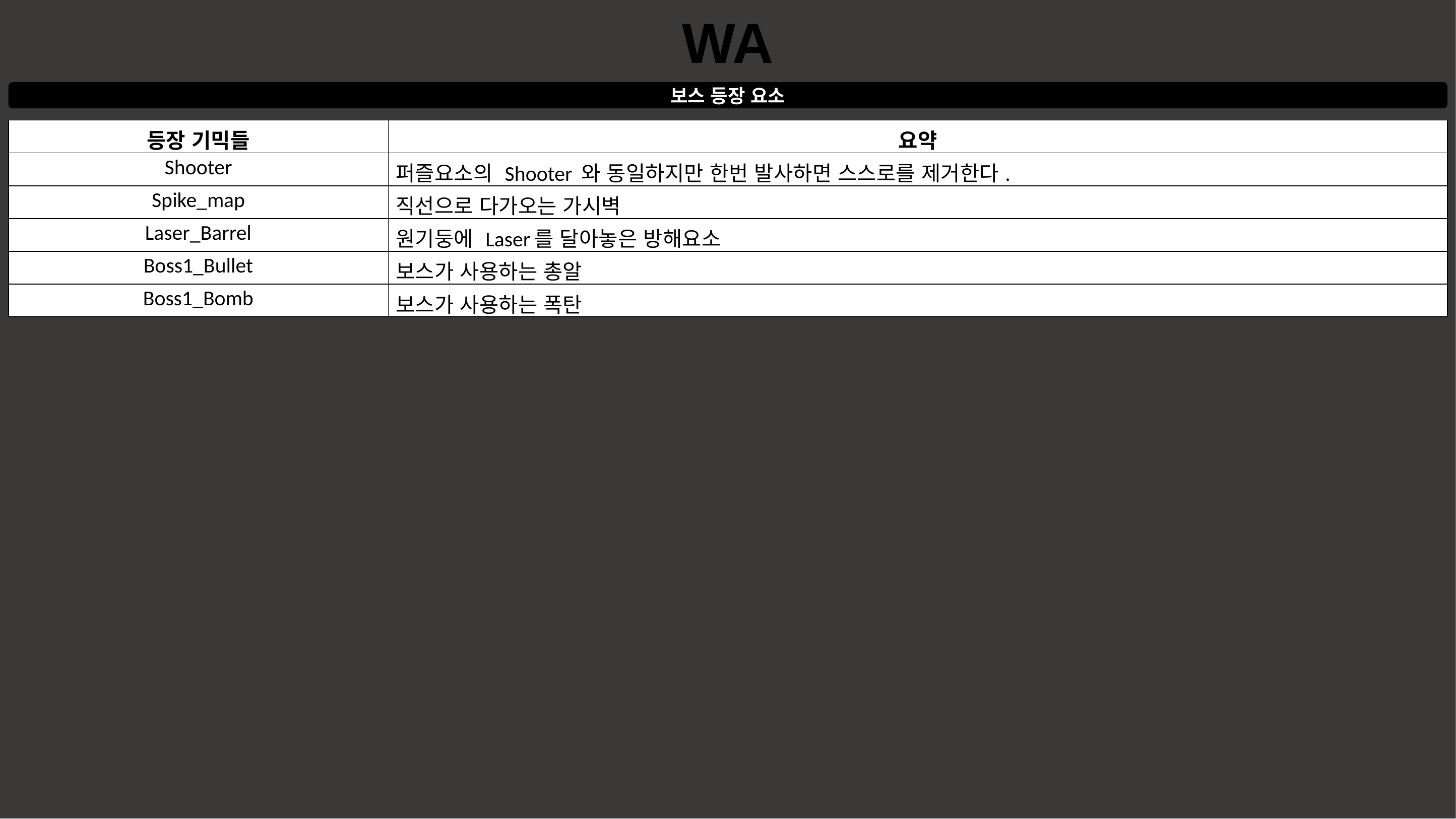

WA
보스 등장 요소
| 등장 기믹들 | 요약 |
| --- | --- |
| Shooter | 퍼즐요소의 Shooter 와 동일하지만 한번 발사하면 스스로를 제거한다. |
| Spike\_map | 직선으로 다가오는 가시벽 |
| Laser\_Barrel | 원기둥에 Laser를 달아놓은 방해요소 |
| Boss1\_Bullet | 보스가 사용하는 총알 |
| Boss1\_Bomb | 보스가 사용하는 폭탄 |